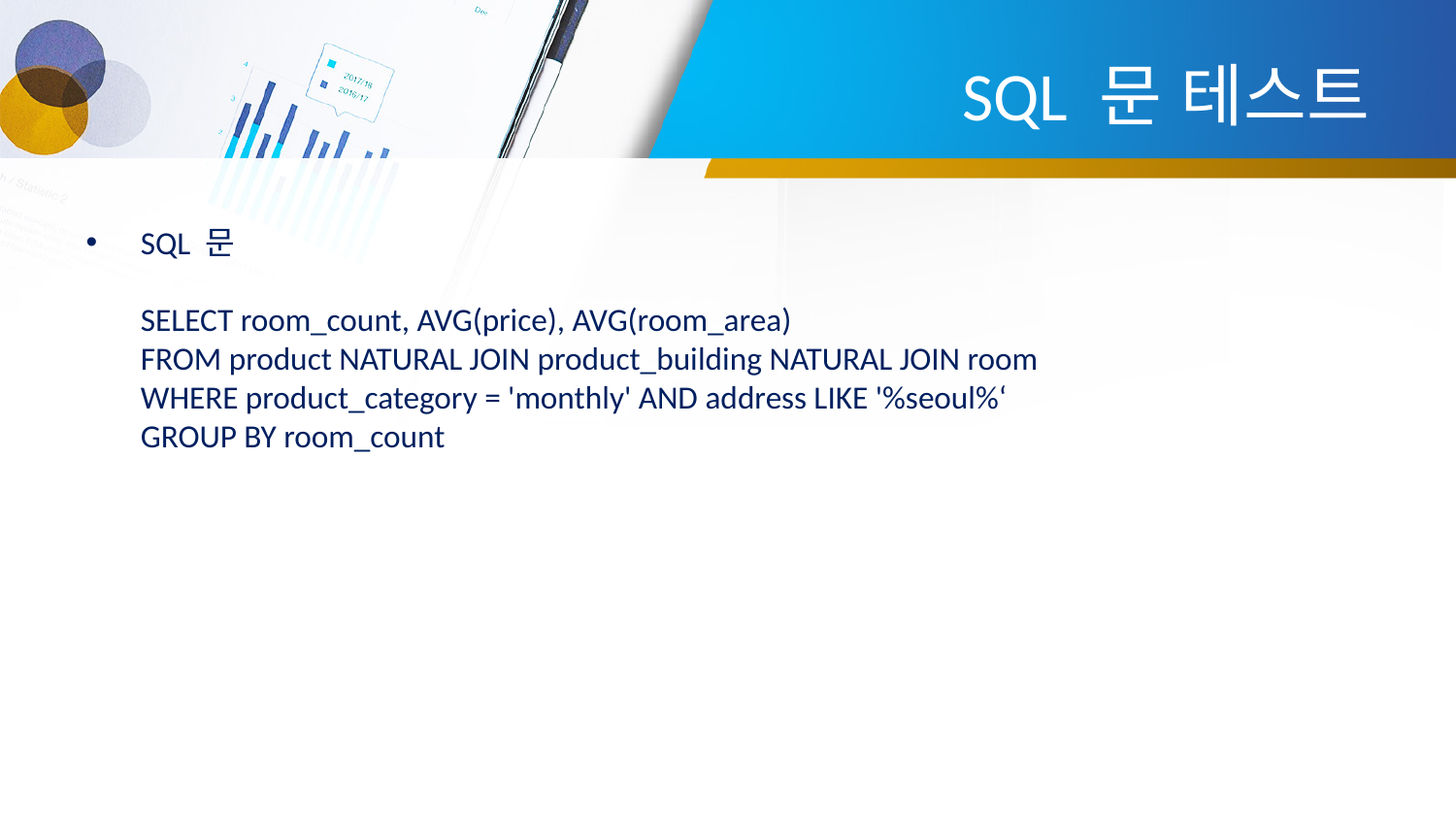

# SQL 문 테스트
SQL 문
SELECT room_count, AVG(price), AVG(room_area)
FROM product NATURAL JOIN product_building NATURAL JOIN room
WHERE product_category = 'monthly' AND address LIKE '%seoul%‘
GROUP BY room_count